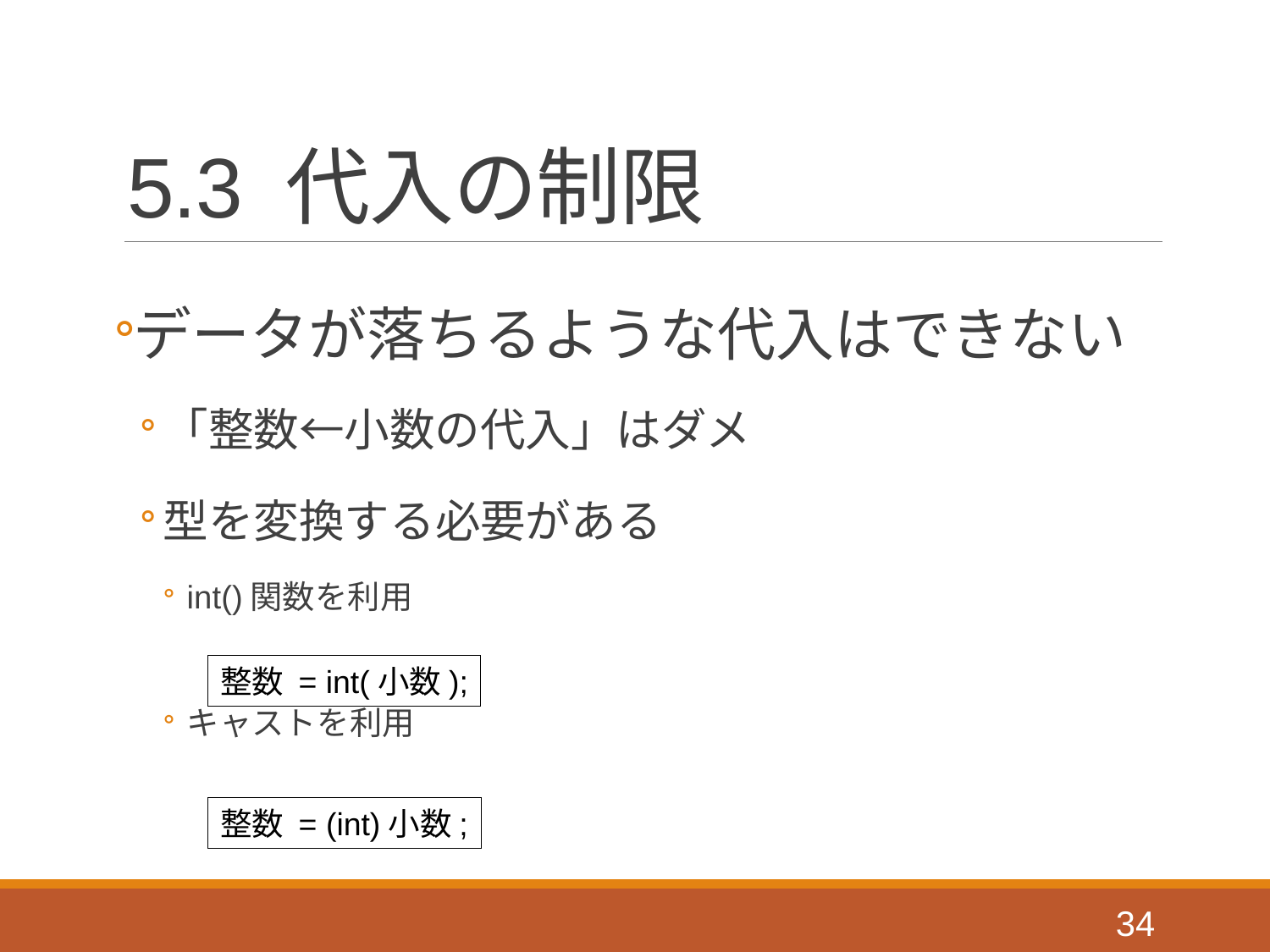

# 5.3 代入の制限
データが落ちるような代入はできない
「整数←小数の代入」はダメ
型を変換する必要がある
int()関数を利用

キャストを利用

整数 = int(小数);
整数 = (int)小数;
34